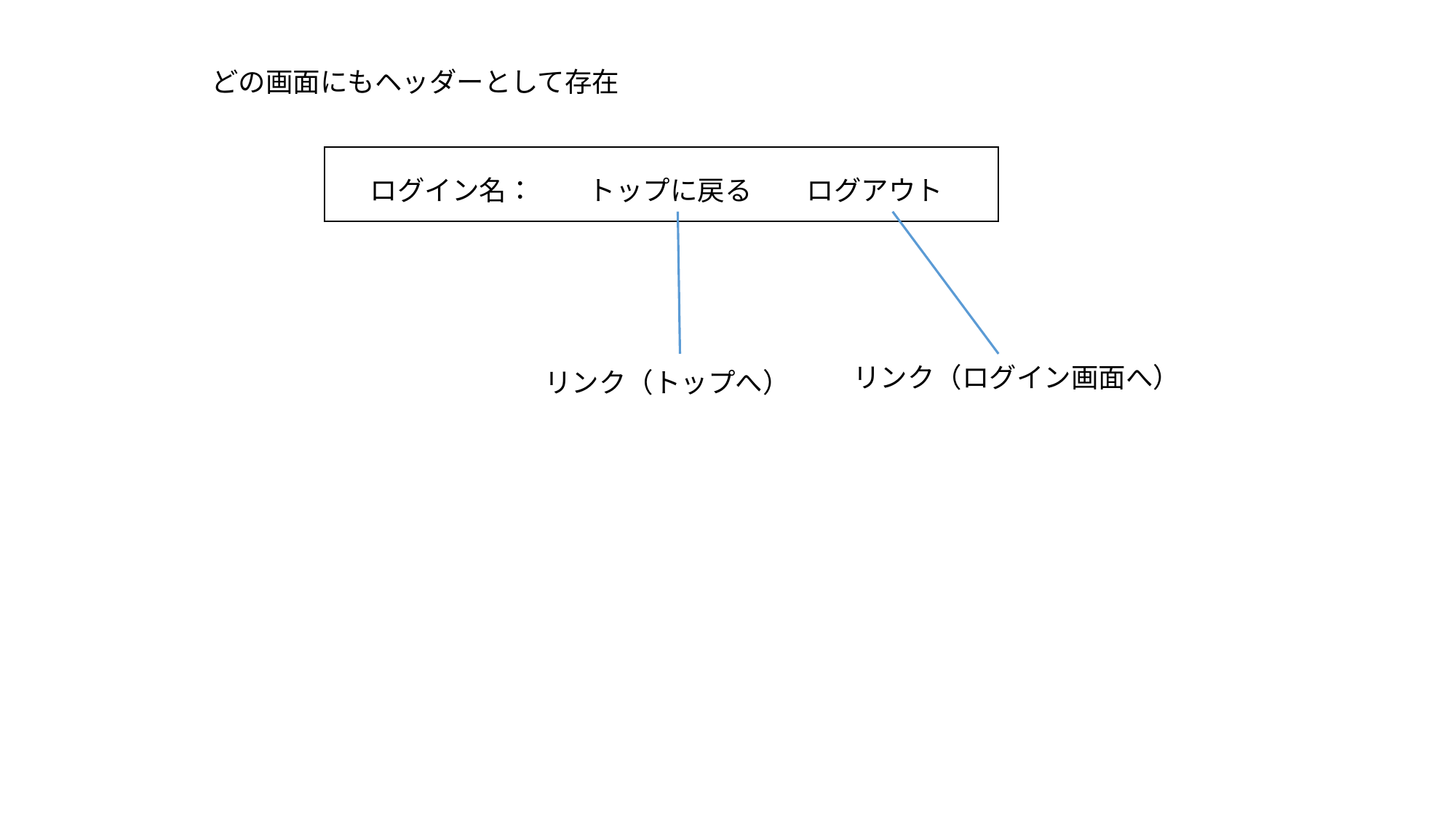

どの画面にもヘッダーとして存在

ログイン名：　　トップに戻る　　ログアウト
リンク（ログイン画面へ）
リンク（トップへ）